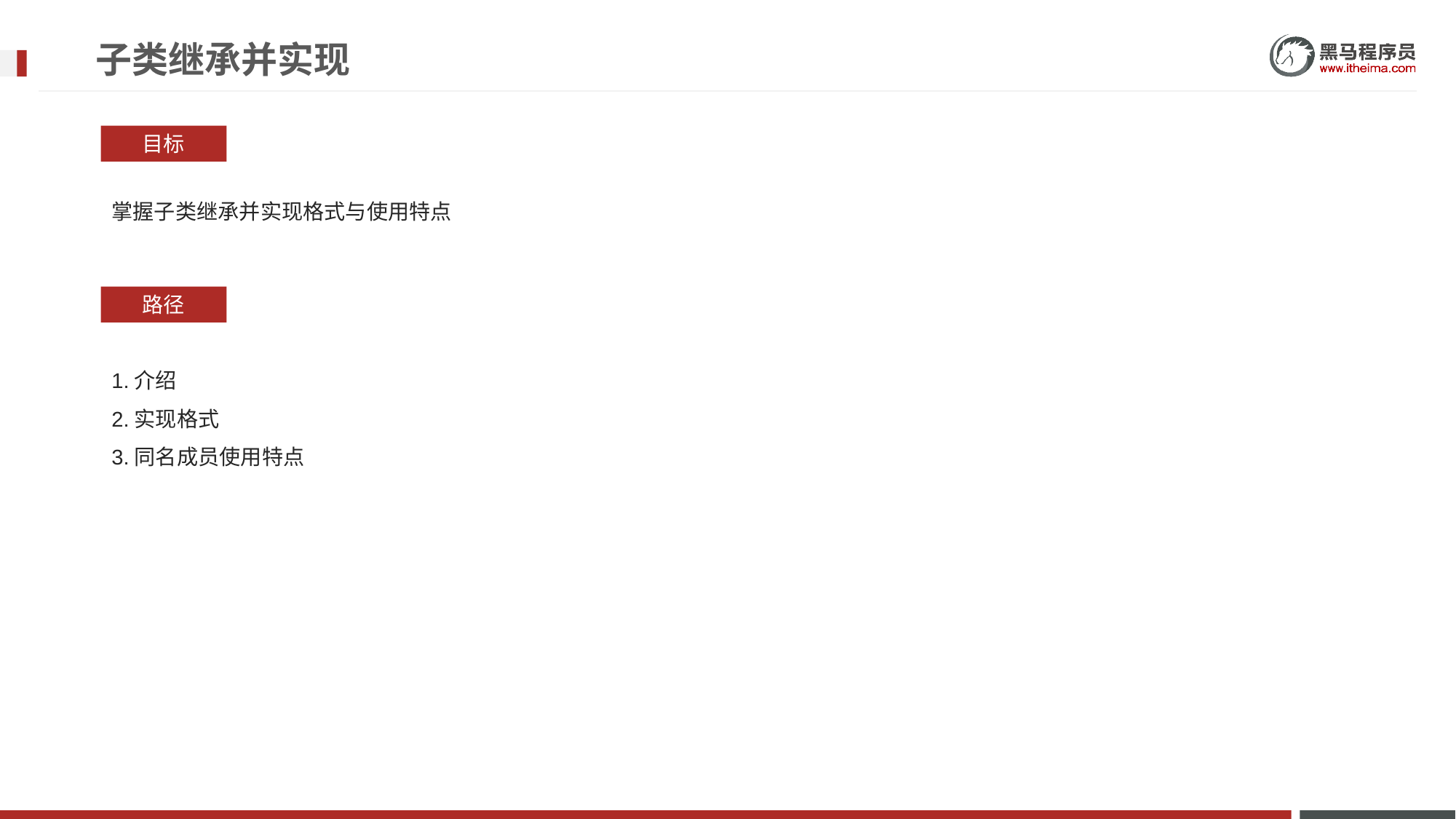

# 子类继承并实现
目标
掌握子类继承并实现格式与使用特点
路径
1.介绍
2.实现格式
3.同名成员使用特点